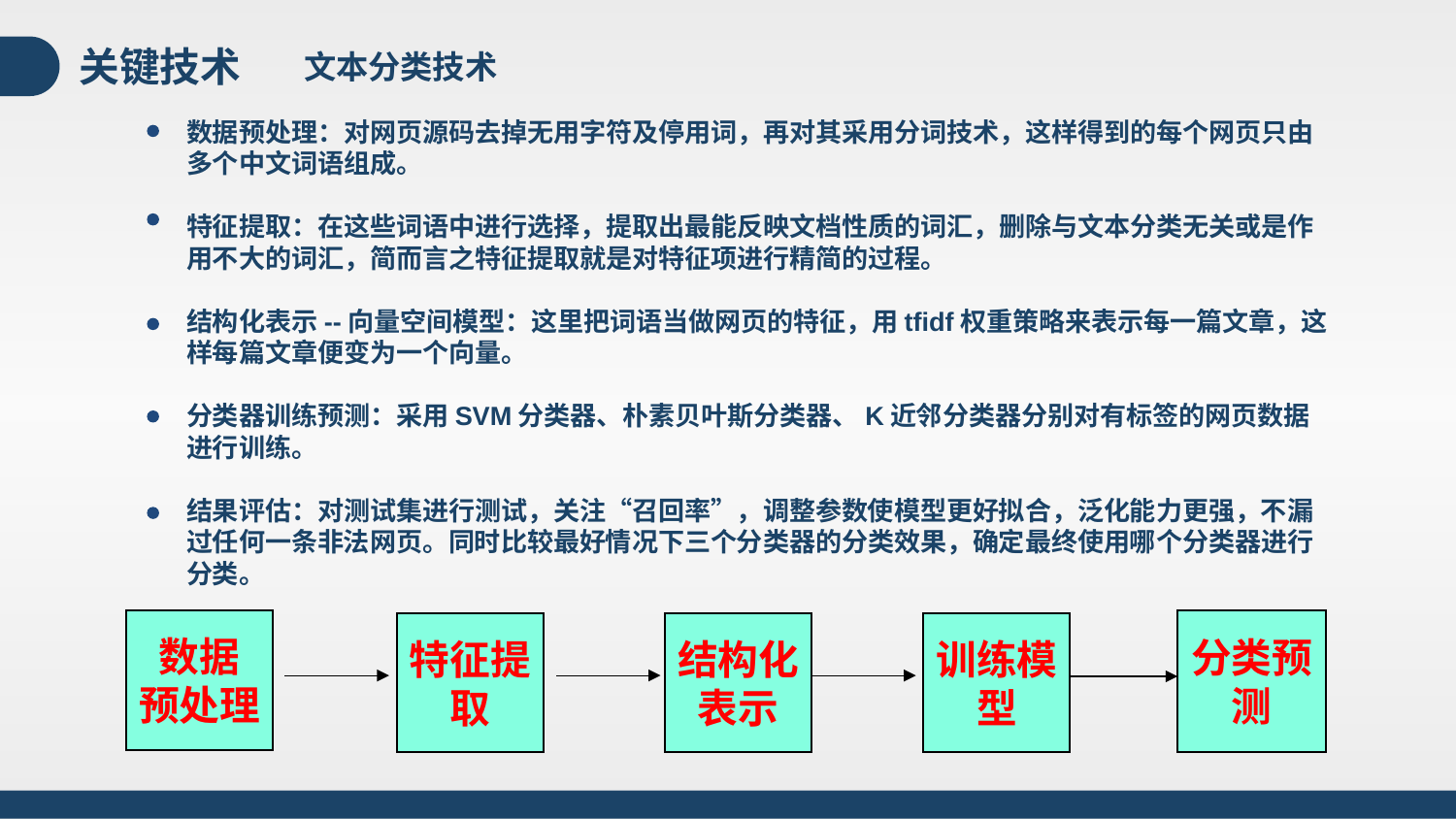

关键技术
文本分类技术
数据预处理：对网页源码去掉无用字符及停用词，再对其采用分词技术，这样得到的每个网页只由多个中文词语组成。

特征提取：在这些词语中进行选择，提取出最能反映文档性质的词汇，删除与文本分类无关或是作用不大的词汇，简而言之特征提取就是对特征项进行精简的过程。

结构化表示--向量空间模型：这里把词语当做网页的特征，用tfidf权重策略来表示每一篇文章，这样每篇文章便变为一个向量。

分类器训练预测：采用SVM分类器、朴素贝叶斯分类器、K近邻分类器分别对有标签的网页数据进行训练。

结果评估：对测试集进行测试，关注“召回率”，调整参数使模型更好拟合，泛化能力更强，不漏过任何一条非法网页。同时比较最好情况下三个分类器的分类效果，确定最终使用哪个分类器进行分类。

数据
预处理
结构化表示
训练模型
特征提取
分类预测